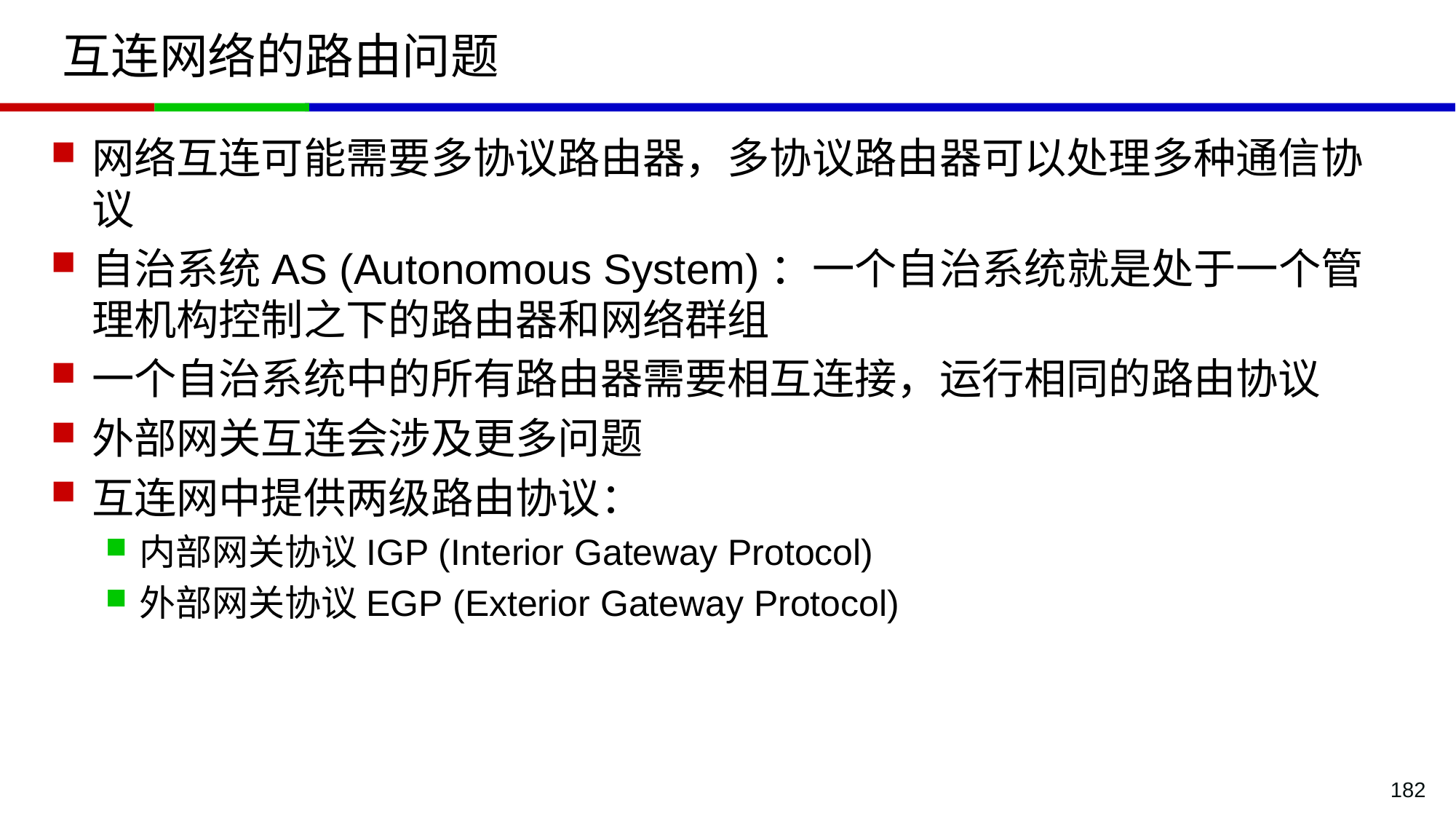

# 互连网络的路由问题
网络互连可能需要多协议路由器，多协议路由器可以处理多种通信协议
自治系统AS (Autonomous System)：一个自治系统就是处于一个管理机构控制之下的路由器和网络群组
一个自治系统中的所有路由器需要相互连接，运行相同的路由协议
外部网关互连会涉及更多问题
互连网中提供两级路由协议：
内部网关协议IGP (Interior Gateway Protocol)
外部网关协议EGP (Exterior Gateway Protocol)

182